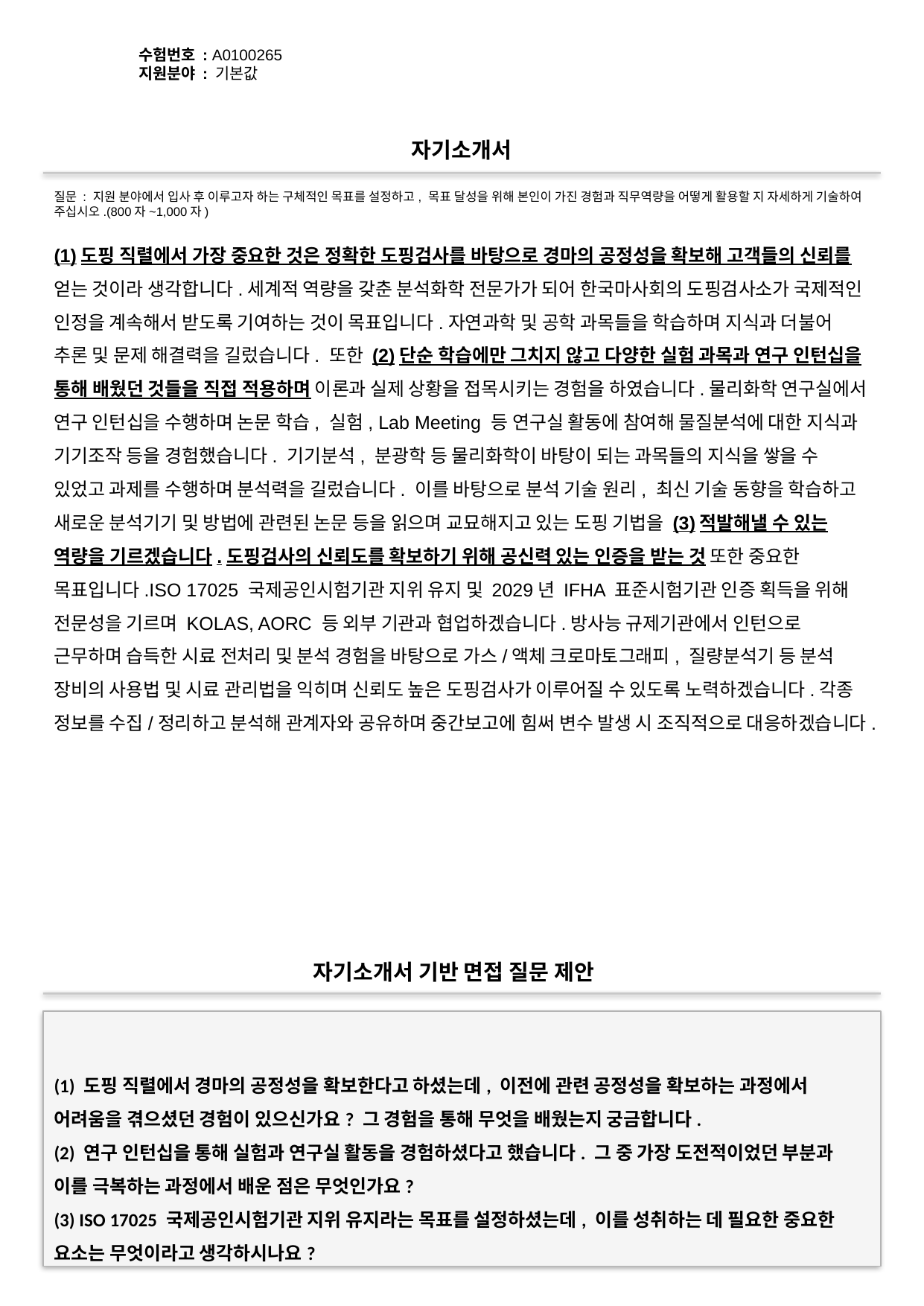

수험번호 : A0100265
지원분야 : 기본값
#

자기소개서

질문 : 지원 분야에서 입사 후 이루고자 하는 구체적인 목표를 설정하고, 목표 달성을 위해 본인이 가진 경험과 직무역량을 어떻게 활용할 지 자세하게 기술하여 주십시오.(800자~1,000자)

(1)도핑 직렬에서 가장 중요한 것은 정확한 도핑검사를 바탕으로 경마의 공정성을 확보해 고객들의 신뢰를 얻는 것이라 생각합니다.세계적 역량을 갖춘 분석화학 전문가가 되어 한국마사회의 도핑검사소가 국제적인 인정을 계속해서 받도록 기여하는 것이 목표입니다.자연과학 및 공학 과목들을 학습하며 지식과 더불어 추론 및 문제 해결력을 길렀습니다. 또한 (2)단순 학습에만 그치지 않고 다양한 실험 과목과 연구 인턴십을 통해 배웠던 것들을 직접 적용하며 이론과 실제 상황을 접목시키는 경험을 하였습니다.물리화학 연구실에서 연구 인턴십을 수행하며 논문 학습, 실험, Lab Meeting 등 연구실 활동에 참여해 물질분석에 대한 지식과 기기조작 등을 경험했습니다. 기기분석, 분광학 등 물리화학이 바탕이 되는 과목들의 지식을 쌓을 수 있었고 과제를 수행하며 분석력을 길렀습니다. 이를 바탕으로 분석 기술 원리, 최신 기술 동향을 학습하고 새로운 분석기기 및 방법에 관련된 논문 등을 읽으며 교묘해지고 있는 도핑 기법을 (3)적발해낼 수 있는 역량을 기르겠습니다.도핑검사의 신뢰도를 확보하기 위해 공신력 있는 인증을 받는 것 또한 중요한 목표입니다.ISO 17025 국제공인시험기관 지위 유지 및 2029년 IFHA 표준시험기관 인증 획득을 위해 전문성을 기르며 KOLAS, AORC 등 외부 기관과 협업하겠습니다.방사능 규제기관에서 인턴으로 근무하며 습득한 시료 전처리 및 분석 경험을 바탕으로 가스/액체 크로마토그래피, 질량분석기 등 분석 장비의 사용법 및 시료 관리법을 익히며 신뢰도 높은 도핑검사가 이루어질 수 있도록 노력하겠습니다.각종 정보를 수집/정리하고 분석해 관계자와 공유하며 중간보고에 힘써 변수 발생 시 조직적으로 대응하겠습니다.

자기소개서 기반 면접 질문 제안

(1) 도핑 직렬에서 경마의 공정성을 확보한다고 하셨는데, 이전에 관련 공정성을 확보하는 과정에서 어려움을 겪으셨던 경험이 있으신가요? 그 경험을 통해 무엇을 배웠는지 궁금합니다.
(2) 연구 인턴십을 통해 실험과 연구실 활동을 경험하셨다고 했습니다. 그 중 가장 도전적이었던 부분과 이를 극복하는 과정에서 배운 점은 무엇인가요?
(3) ISO 17025 국제공인시험기관 지위 유지라는 목표를 설정하셨는데, 이를 성취하는 데 필요한 중요한 요소는 무엇이라고 생각하시나요?